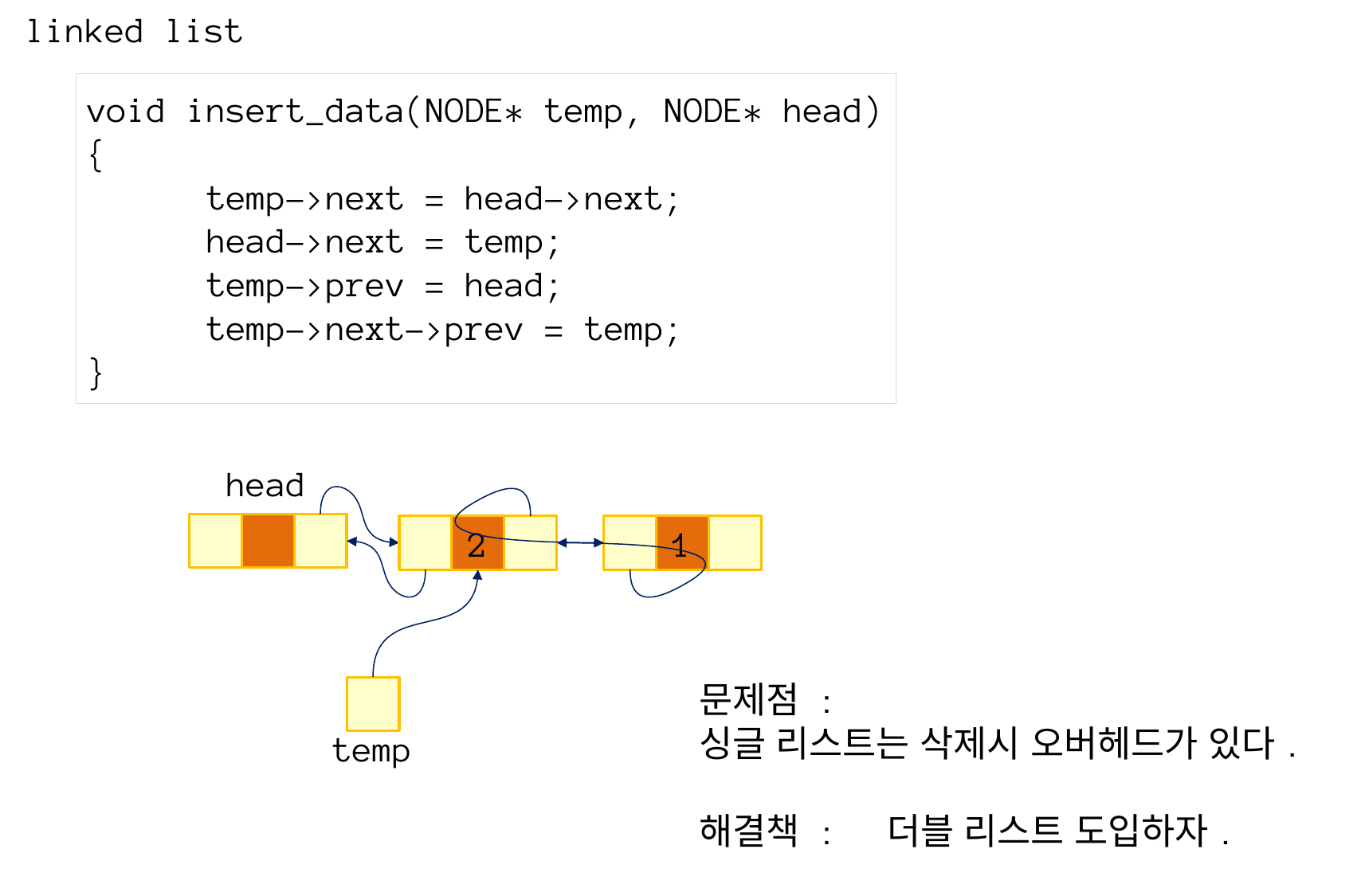

linked list
void insert_data(NODE* temp, NODE* head)
{
	temp->next = head->next;
	head->next = temp;
      temp->prev = head;
      temp->next->prev = temp;
}
head

2

1

문제점 :
싱글 리스트는 삭제시 오버헤드가 있다.

해결책 :  더블 리스트 도입하자.

temp